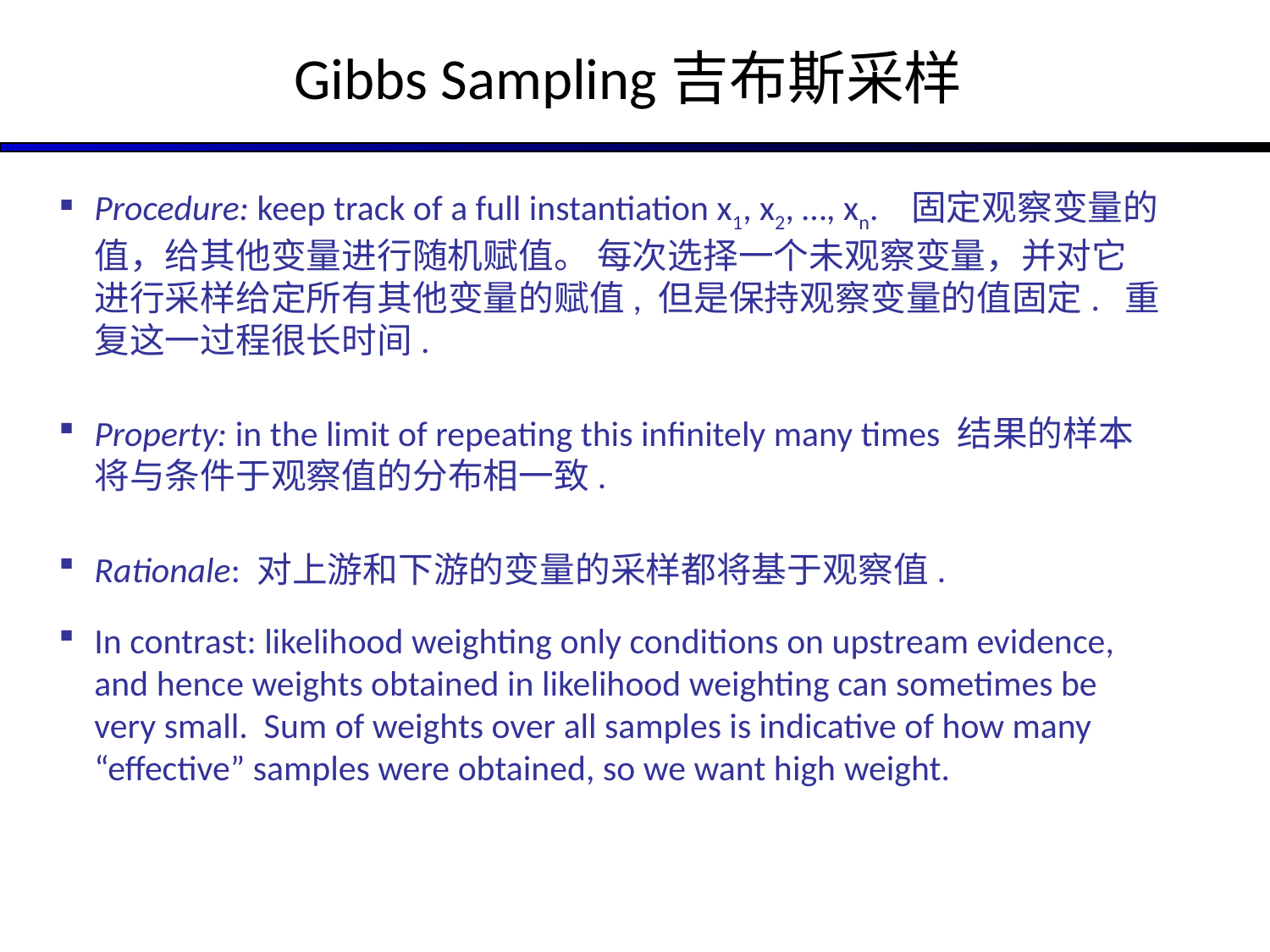

# Gibbs Sampling吉布斯采样
Procedure: keep track of a full instantiation x1, x2, …, xn.   固定观察变量的值，给其他变量进行随机赋值。 每次选择一个未观察变量，并对它进行采样给定所有其他变量的赋值, 但是保持观察变量的值固定.  重复这一过程很长时间.

Property: in the limit of repeating this infinitely many times 结果的样本将与条件于观察值的分布相一致.

Rationale: 对上游和下游的变量的采样都将基于观察值.

In contrast: likelihood weighting only conditions on upstream evidence, and hence weights obtained in likelihood weighting can sometimes be very small.  Sum of weights over all samples is indicative of how many “effective” samples were obtained, so we want high weight.